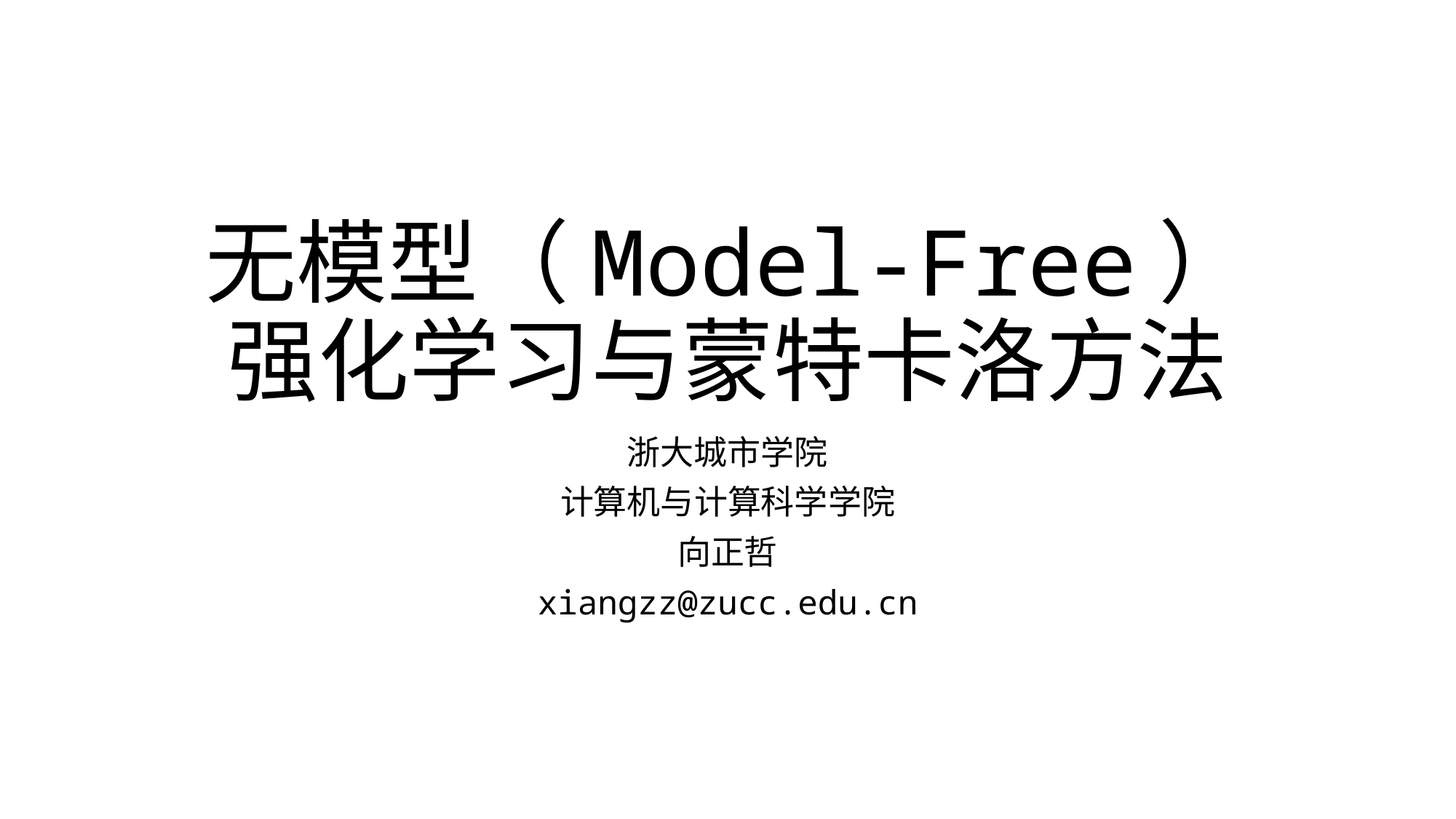

# 无模型（Model-Free） 强化学习与蒙特卡洛方法
浙大城市学院
计算机与计算科学学院
向正哲
xiangzz@zucc.edu.cn